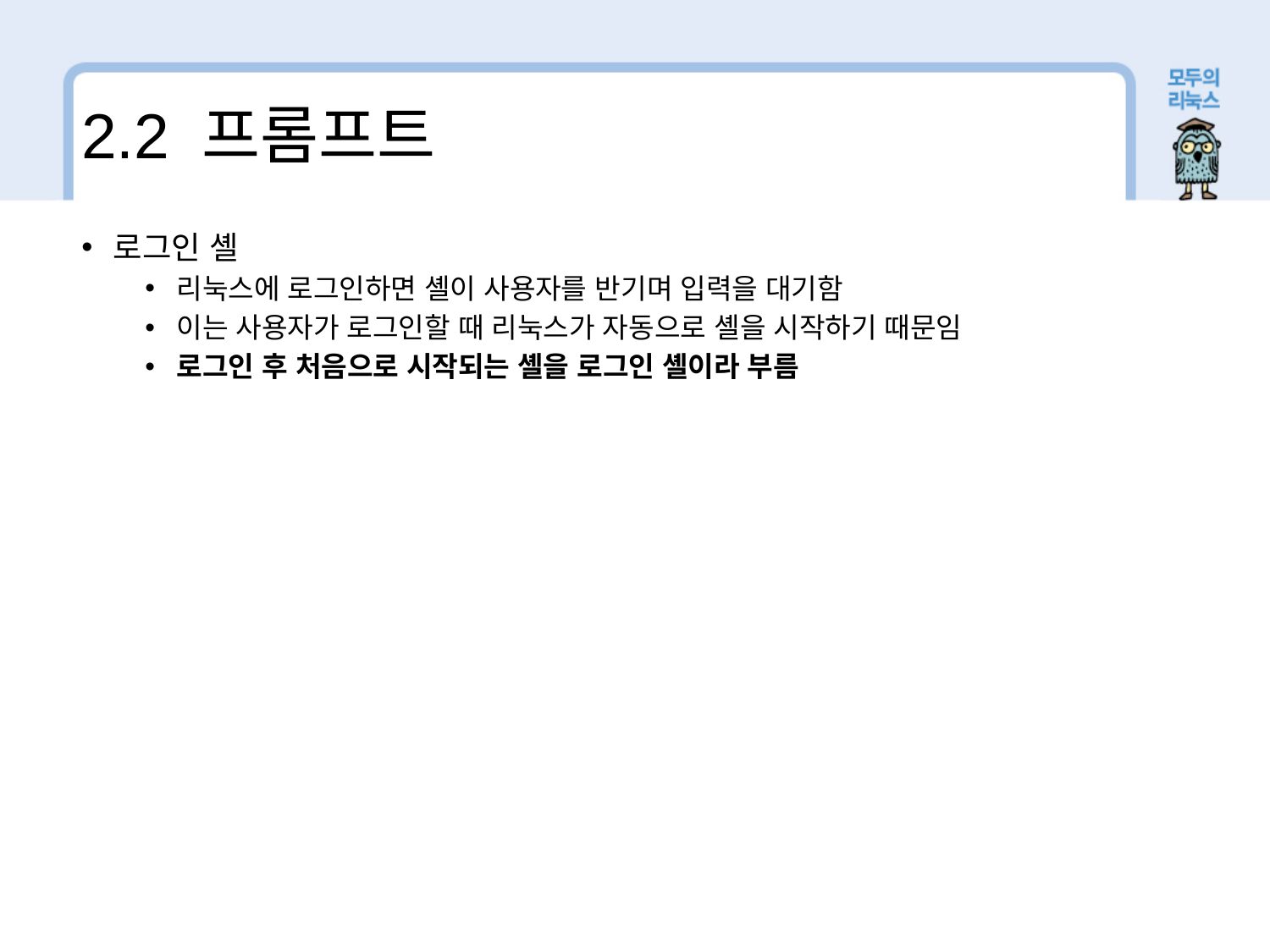

2.2 프롬프트
로그인 셸
리눅스에 로그인하면 셸이 사용자를 반기며 입력을 대기함
이는 사용자가 로그인할 때 리눅스가 자동으로 셸을 시작하기 때문임
로그인 후 처음으로 시작되는 셸을 로그인 셸이라 부름